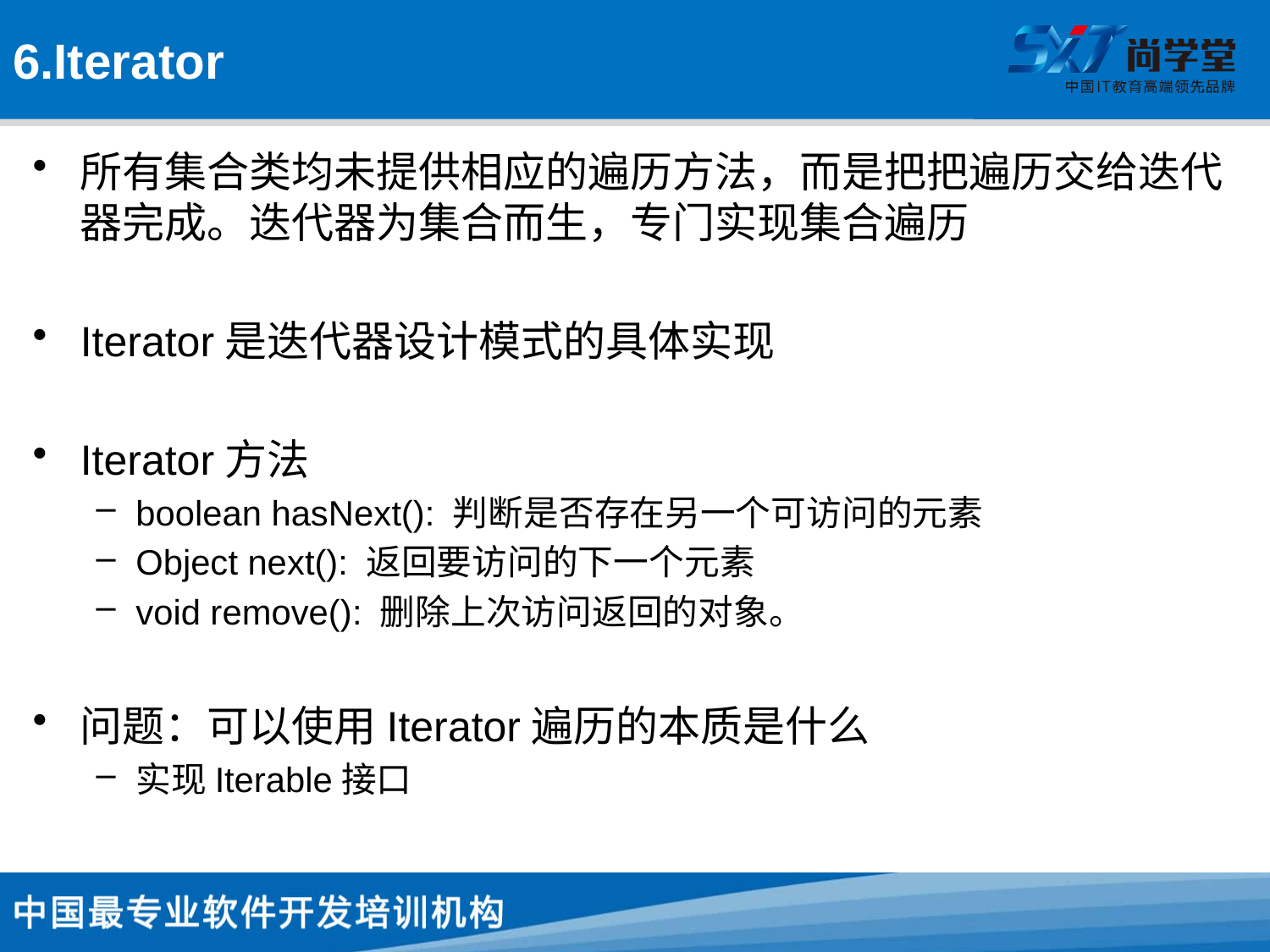

# 6.Iterator
所有集合类均未提供相应的遍历方法，而是把把遍历交给迭代器完成。迭代器为集合而生，专门实现集合遍历

Iterator是迭代器设计模式的具体实现

Iterator方法
boolean hasNext(): 判断是否存在另一个可访问的元素
Object next(): 返回要访问的下一个元素
void remove(): 删除上次访问返回的对象。

问题：可以使用Iterator遍历的本质是什么
实现Iterable接口